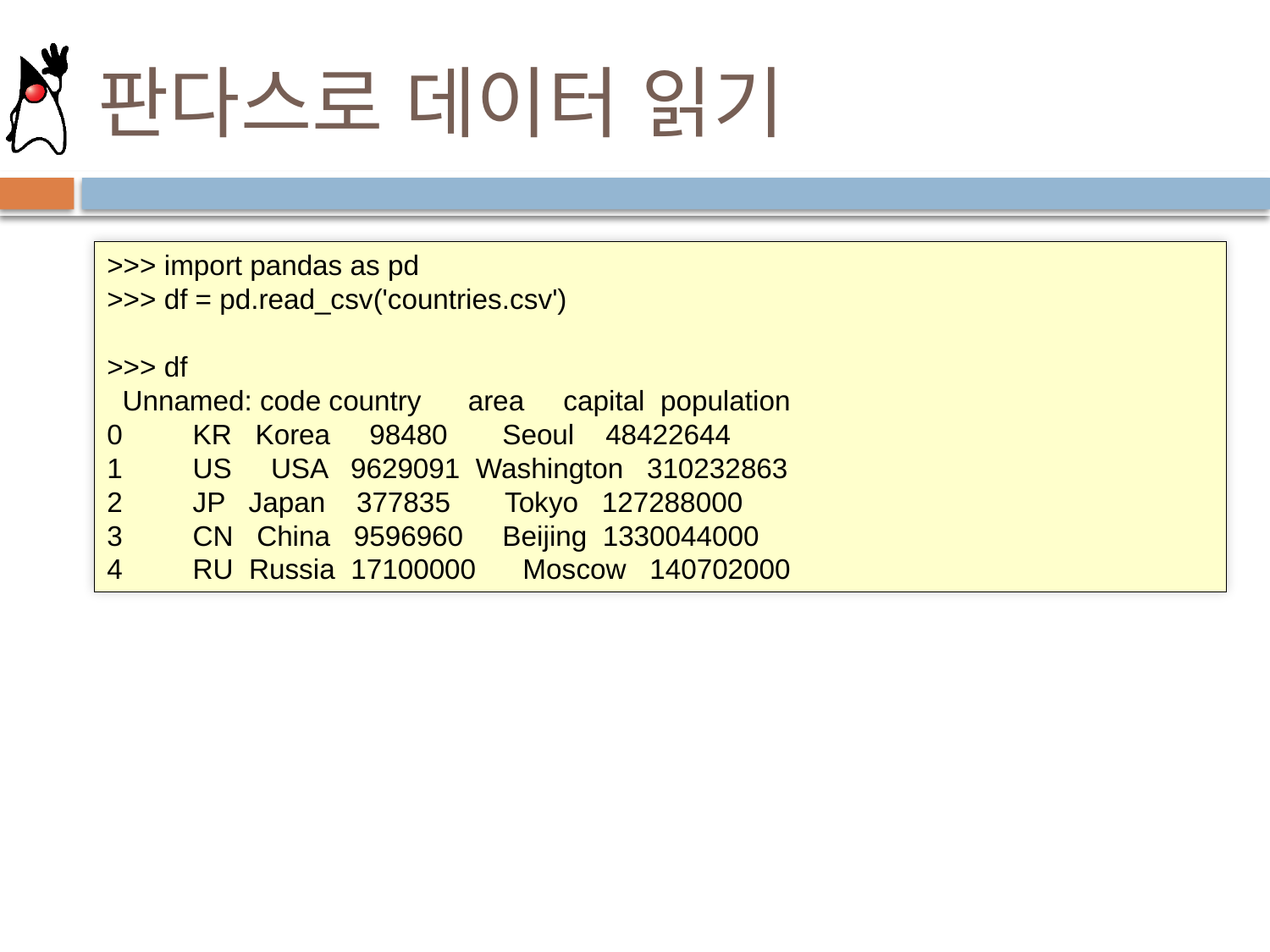

# 판다스로 데이터 읽기
>>> import pandas as pd
>>> df = pd.read_csv('countries.csv')

>>> df
  Unnamed: code country      area     capital  population
0         KR   Korea     98480       Seoul    48422644
1         US     USA   9629091  Washington   310232863
2         JP   Japan    377835       Tokyo   127288000
3         CN   China   9596960     Beijing  1330044000
4         RU  Russia  17100000      Moscow   140702000